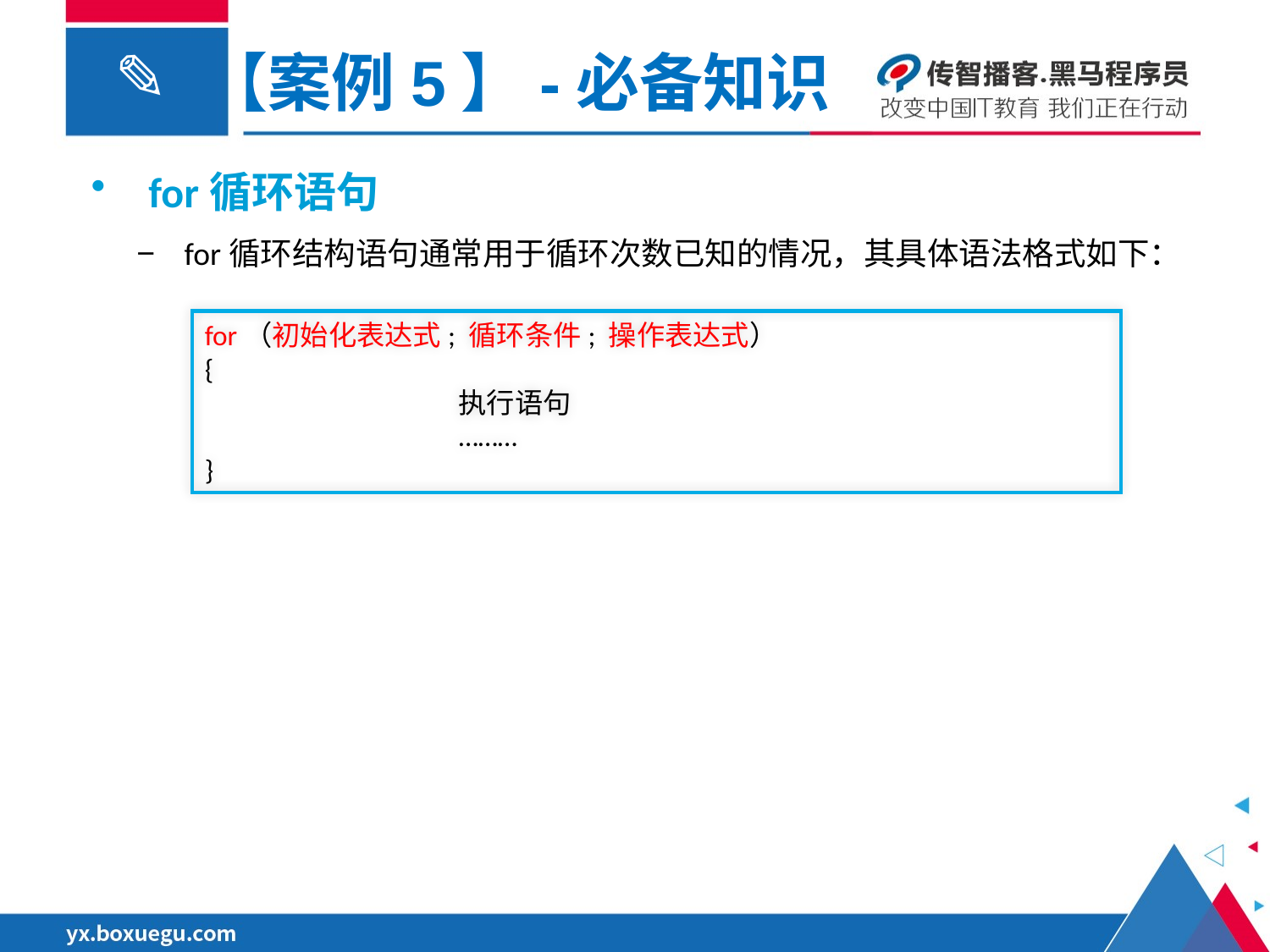

【案例5】-必备知识
 for循环语句
for循环结构语句通常用于循环次数已知的情况，其具体语法格式如下：
for（初始化表达式; 循环条件; 操作表达式）
{
		执行语句
		………
}